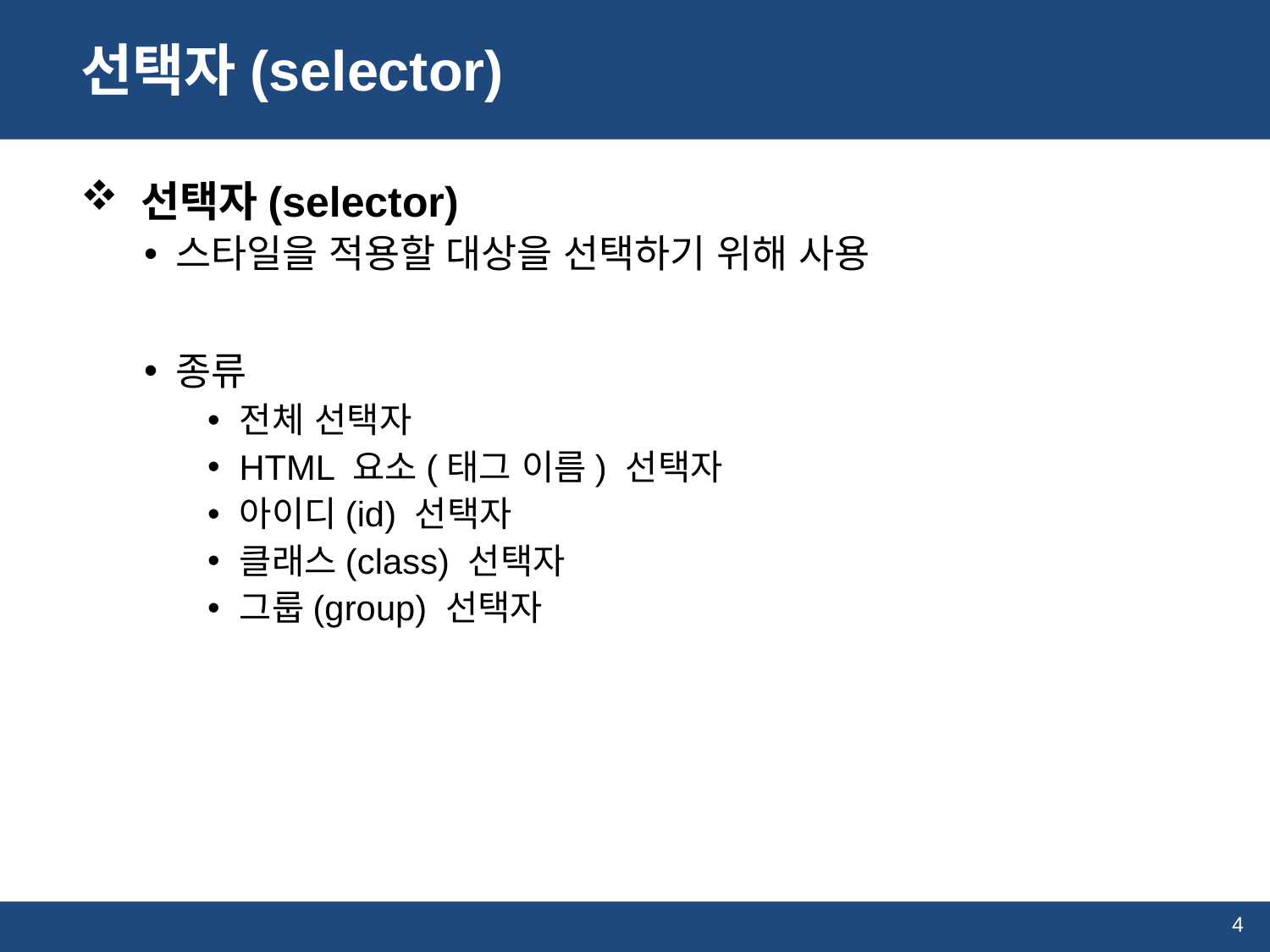

# 선택자(selector)
 선택자(selector)
스타일을 적용할 대상을 선택하기 위해 사용

종류
전체 선택자
HTML 요소(태그 이름) 선택자
아이디(id) 선택자
클래스(class) 선택자
그룹(group) 선택자

4